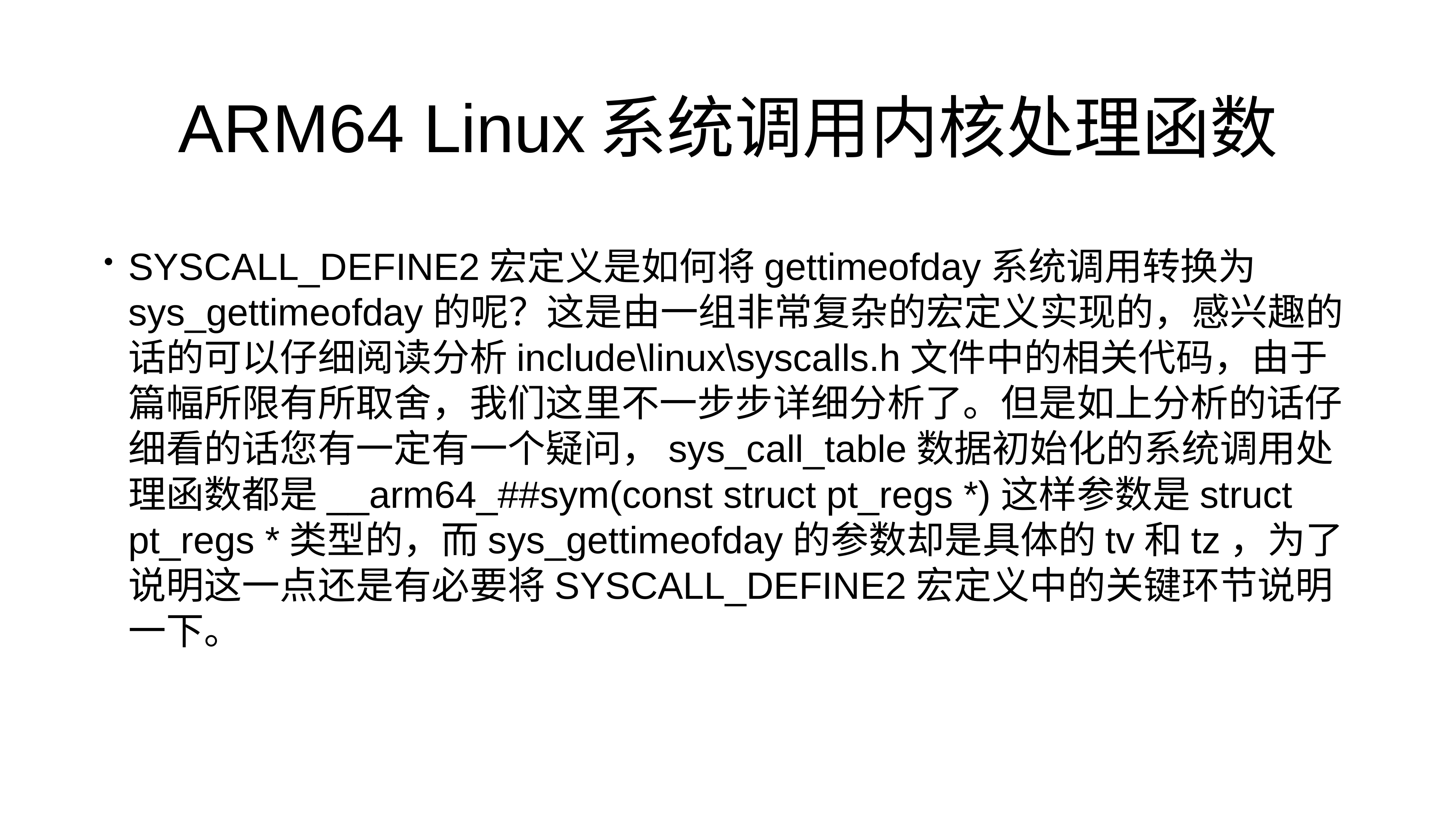

# ARM64 Linux系统调用内核处理函数
SYSCALL_DEFINE2宏定义是如何将gettimeofday系统调用转换为sys_gettimeofday的呢？这是由一组非常复杂的宏定义实现的，感兴趣的话的可以仔细阅读分析include\linux\syscalls.h文件中的相关代码，由于篇幅所限有所取舍，我们这里不一步步详细分析了。但是如上分析的话仔细看的话您有一定有一个疑问，sys_call_table数据初始化的系统调用处理函数都是__arm64_##sym(const struct pt_regs *)这样参数是struct pt_regs *类型的，而sys_gettimeofday的参数却是具体的tv和tz，为了说明这一点还是有必要将SYSCALL_DEFINE2宏定义中的关键环节说明一下。